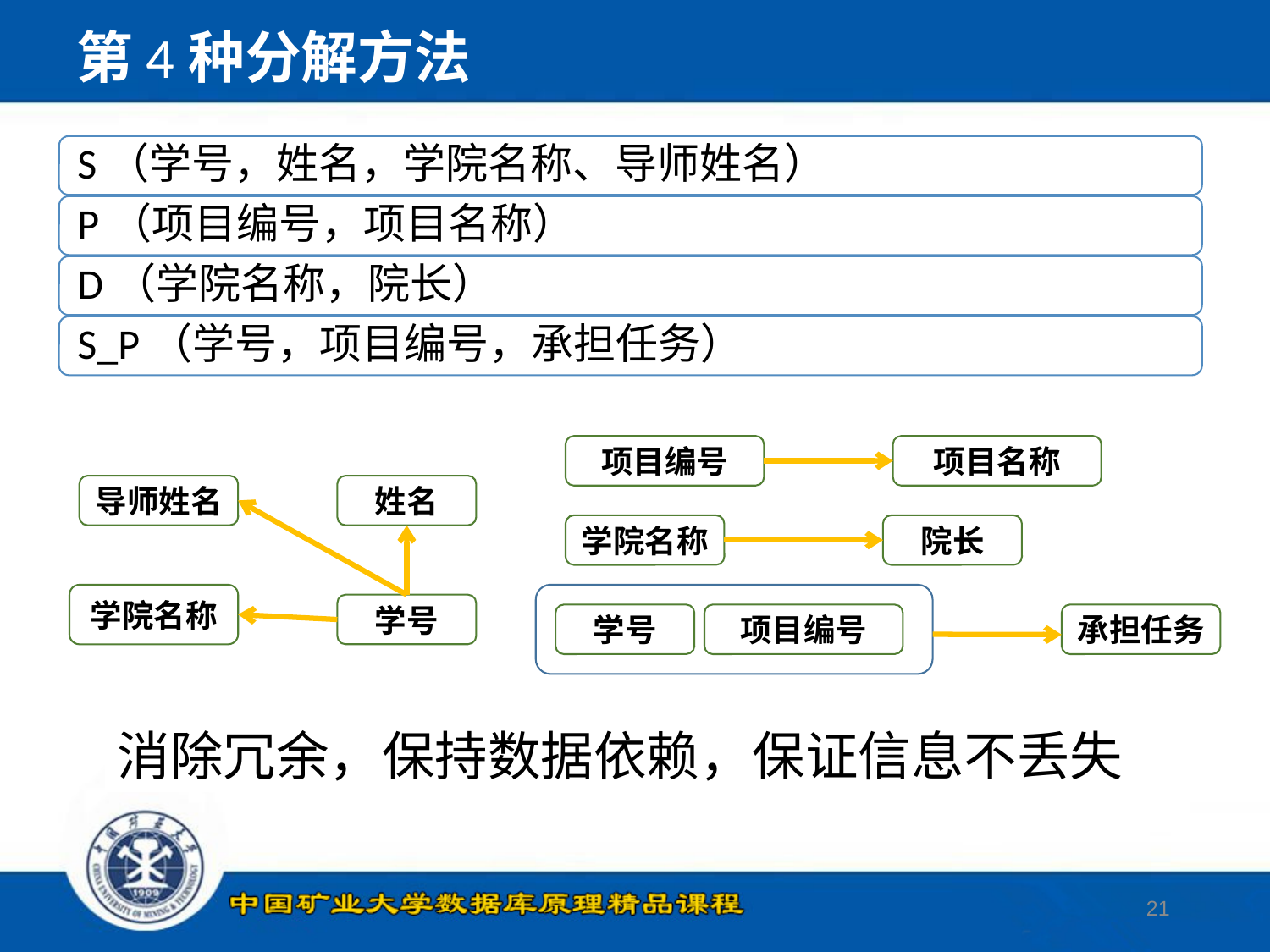

# 第4种分解方法
S（学号，姓名，学院名称、导师姓名）
P（项目编号，项目名称）
D（学院名称，院长）
S_P（学号，项目编号，承担任务）
项目编号
项目名称
导师姓名
姓名
学院名称
院长
学院名称

学号
项目编号
学号
承担任务
消除冗余，保持数据依赖，保证信息不丢失
21